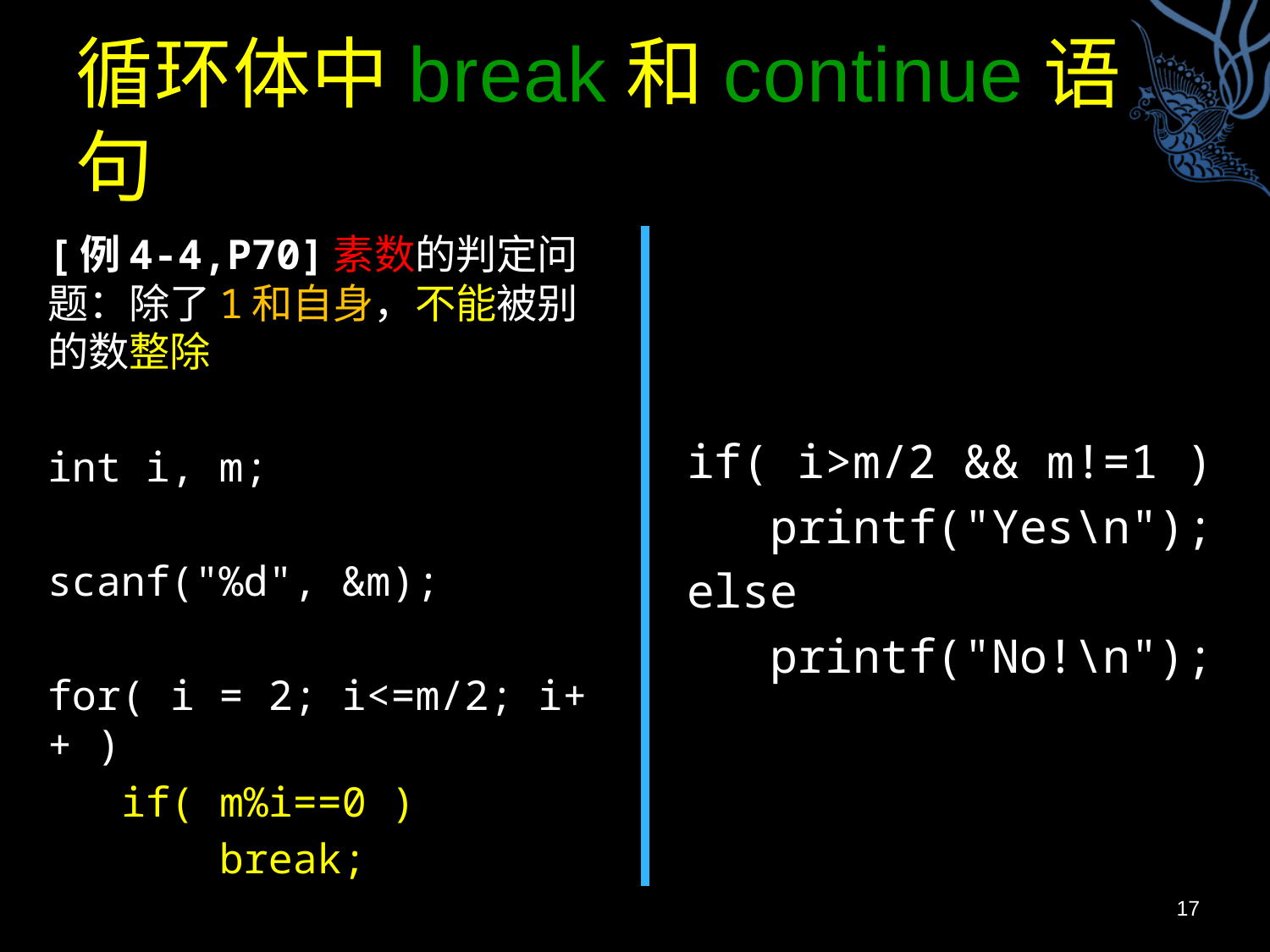

# 循环体中break和continue语句
[例4-4,P70]素数的判定问题：除了1和自身，不能被别的数整除

int i, m;

scanf("%d", &m);

for( i = 2; i<=m/2; i++ )
   if( m%i==0 )
       break;

if( i>m/2 && m!=1 )
   printf("Yes\n");
else
   printf("No!\n");
17